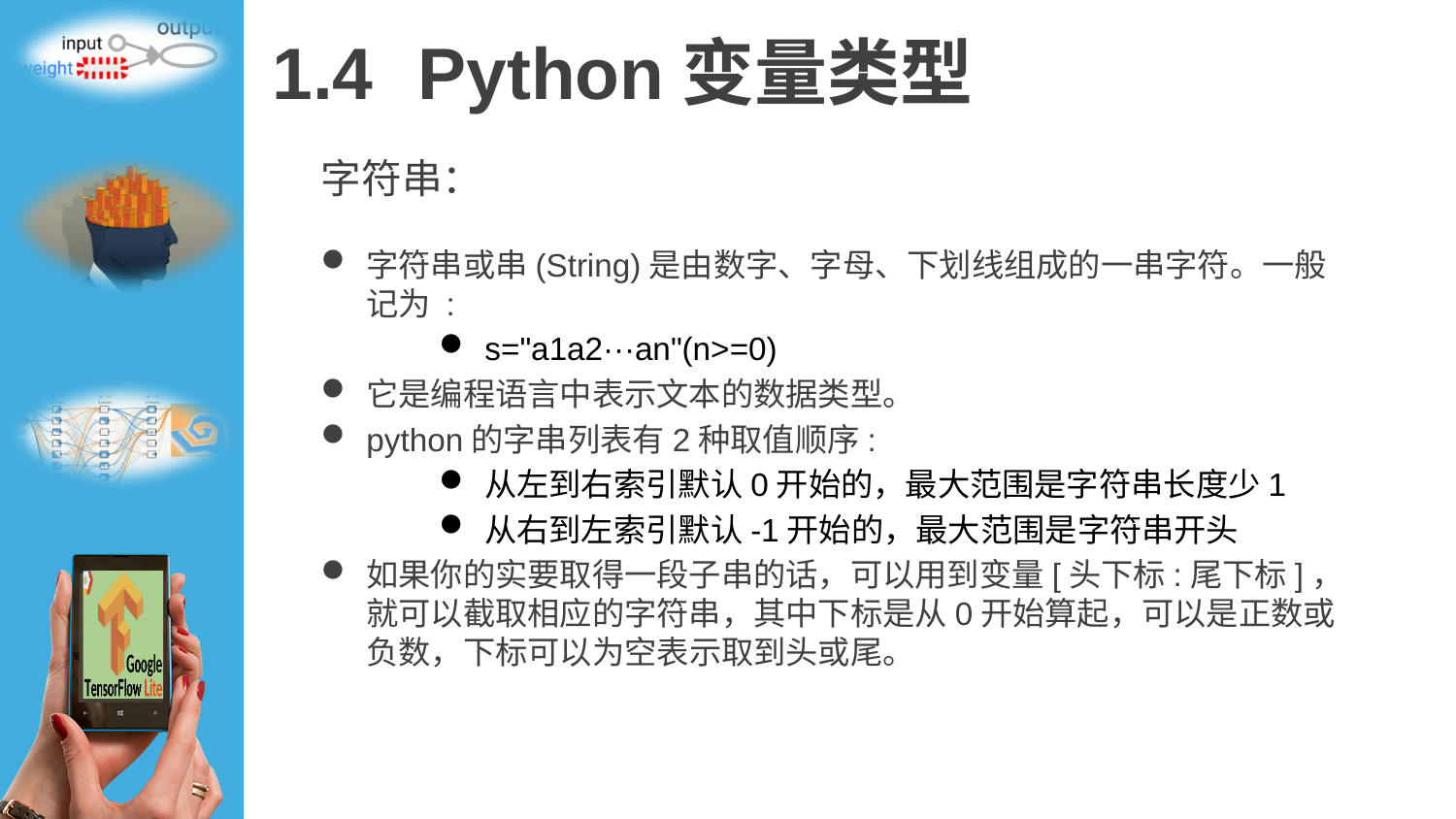

# 1.4 	Python变量类型
字符串：
字符串或串(String)是由数字、字母、下划线组成的一串字符。一般记为 :
s="a1a2···an"(n>=0)
它是编程语言中表示文本的数据类型。
python的字串列表有2种取值顺序:
从左到右索引默认0开始的，最大范围是字符串长度少1
从右到左索引默认-1开始的，最大范围是字符串开头
如果你的实要取得一段子串的话，可以用到变量[头下标:尾下标]，就可以截取相应的字符串，其中下标是从0开始算起，可以是正数或负数，下标可以为空表示取到头或尾。